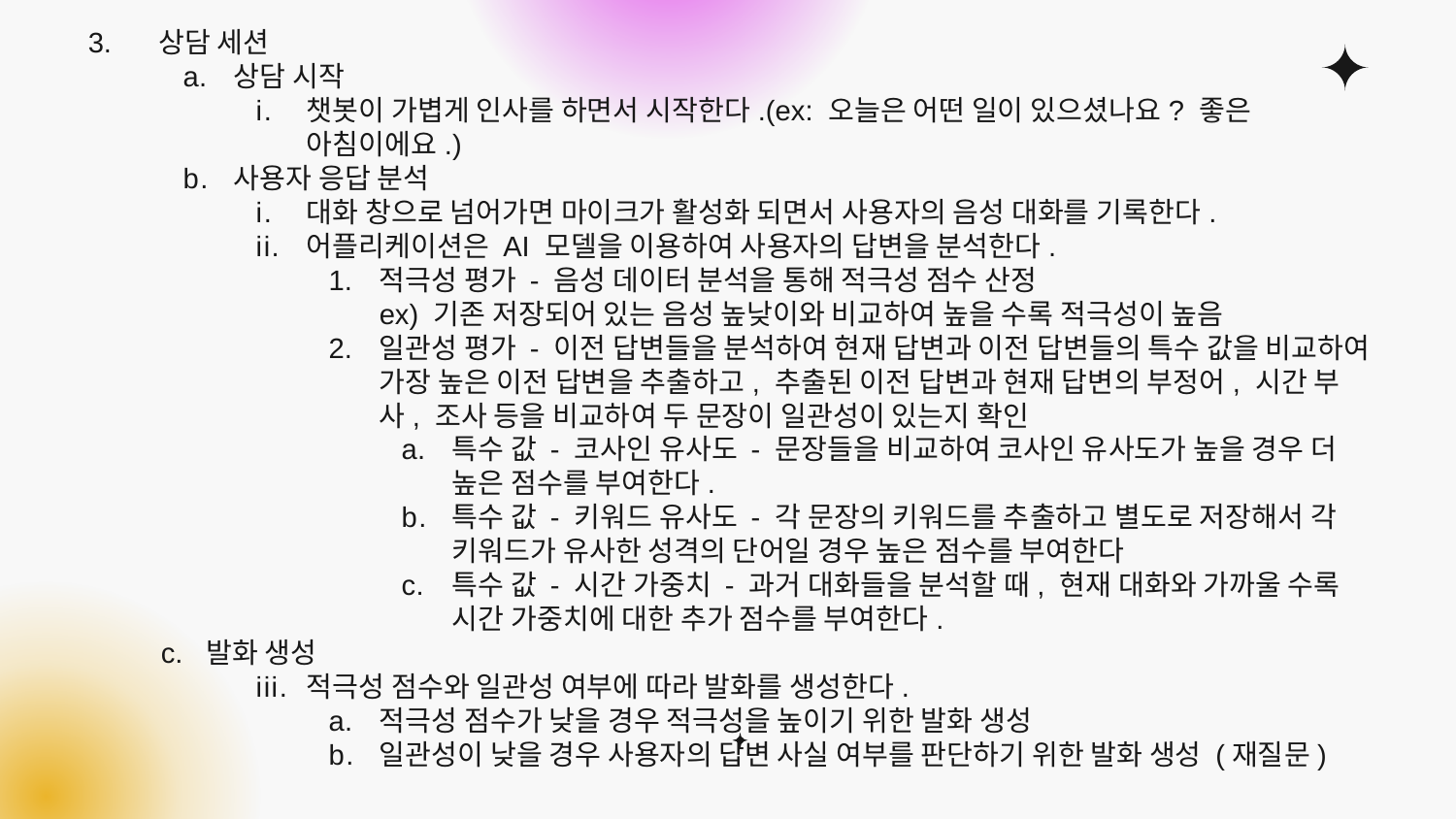

3.     상담 세션
상담 시작
챗봇이 가볍게 인사를 하면서 시작한다.(ex: 오늘은 어떤 일이 있으셨나요? 좋은 아침이에요.)
사용자 응답 분석
대화 창으로 넘어가면 마이크가 활성화 되면서 사용자의 음성 대화를 기록한다.
어플리케이션은 AI 모델을 이용하여 사용자의 답변을 분석한다.
적극성 평가 - 음성 데이터 분석을 통해 적극성 점수 산정
ex) 기존 저장되어 있는 음성 높낮이와 비교하여 높을 수록 적극성이 높음
일관성 평가 - 이전 답변들을 분석하여 현재 답변과 이전 답변들의 특수 값을 비교하여 가장 높은 이전 답변을 추출하고, 추출된 이전 답변과 현재 답변의 부정어, 시간 부사, 조사 등을 비교하여 두 문장이 일관성이 있는지 확인
특수 값 - 코사인 유사도 - 문장들을 비교하여 코사인 유사도가 높을 경우 더 높은 점수를 부여한다.
특수 값 - 키워드 유사도 - 각 문장의 키워드를 추출하고 별도로 저장해서 각 키워드가 유사한 성격의 단어일 경우 높은 점수를 부여한다
특수 값 - 시간 가중치 - 과거 대화들을 분석할 때, 현재 대화와 가까울 수록 시간 가중치에 대한 추가 점수를 부여한다.
c.  발화 생성
적극성 점수와 일관성 여부에 따라 발화를 생성한다.
적극성 점수가 낮을 경우 적극성을 높이기 위한 발화 생성
일관성이 낮을 경우 사용자의 답변 사실 여부를 판단하기 위한 발화 생성 (재질문)